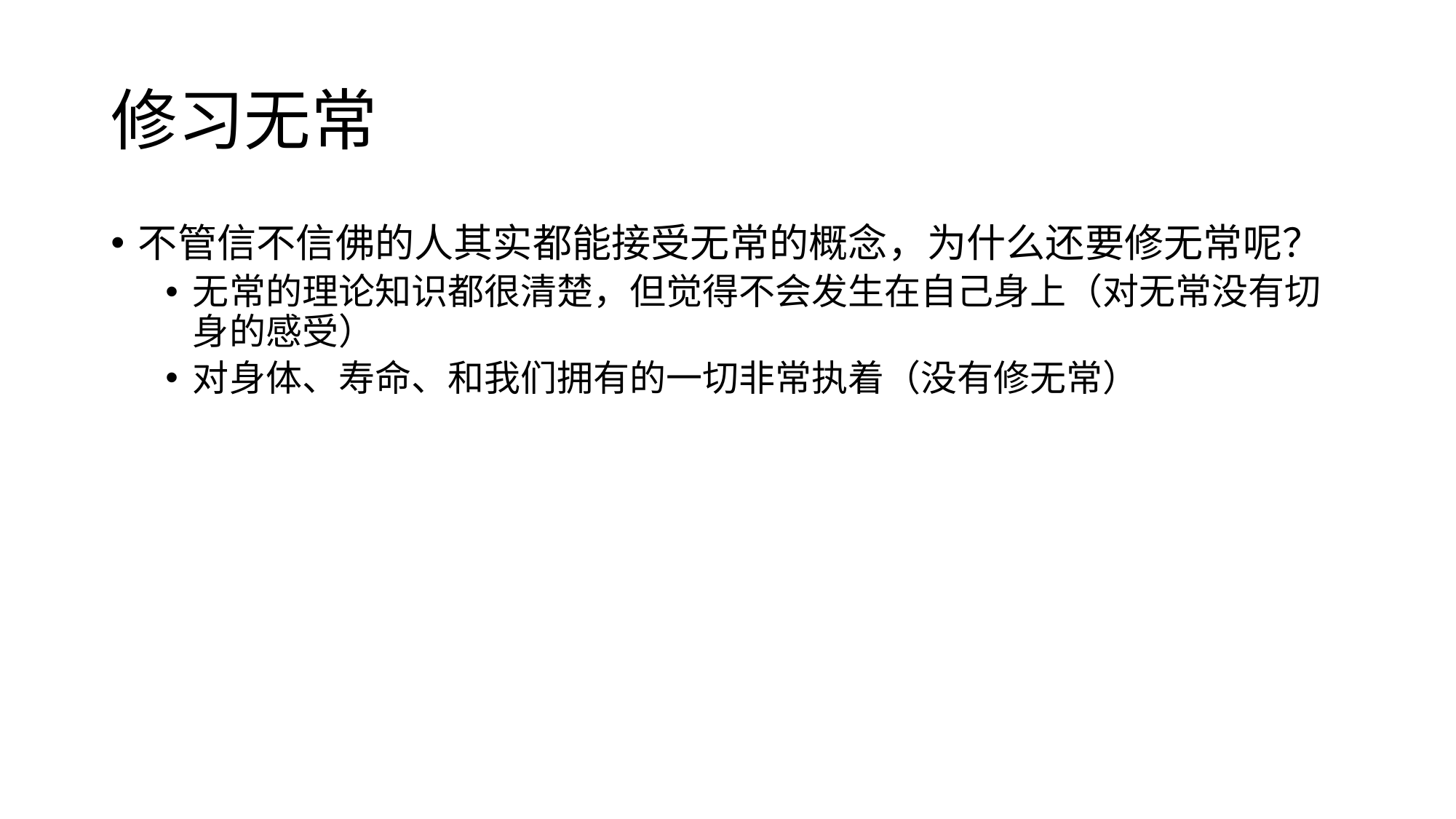

# 修习无常
不管信不信佛的人其实都能接受无常的概念，为什么还要修无常呢？
无常的理论知识都很清楚，但觉得不会发生在自己身上（对无常没有切身的感受）
对身体、寿命、和我们拥有的一切非常执着（没有修无常）